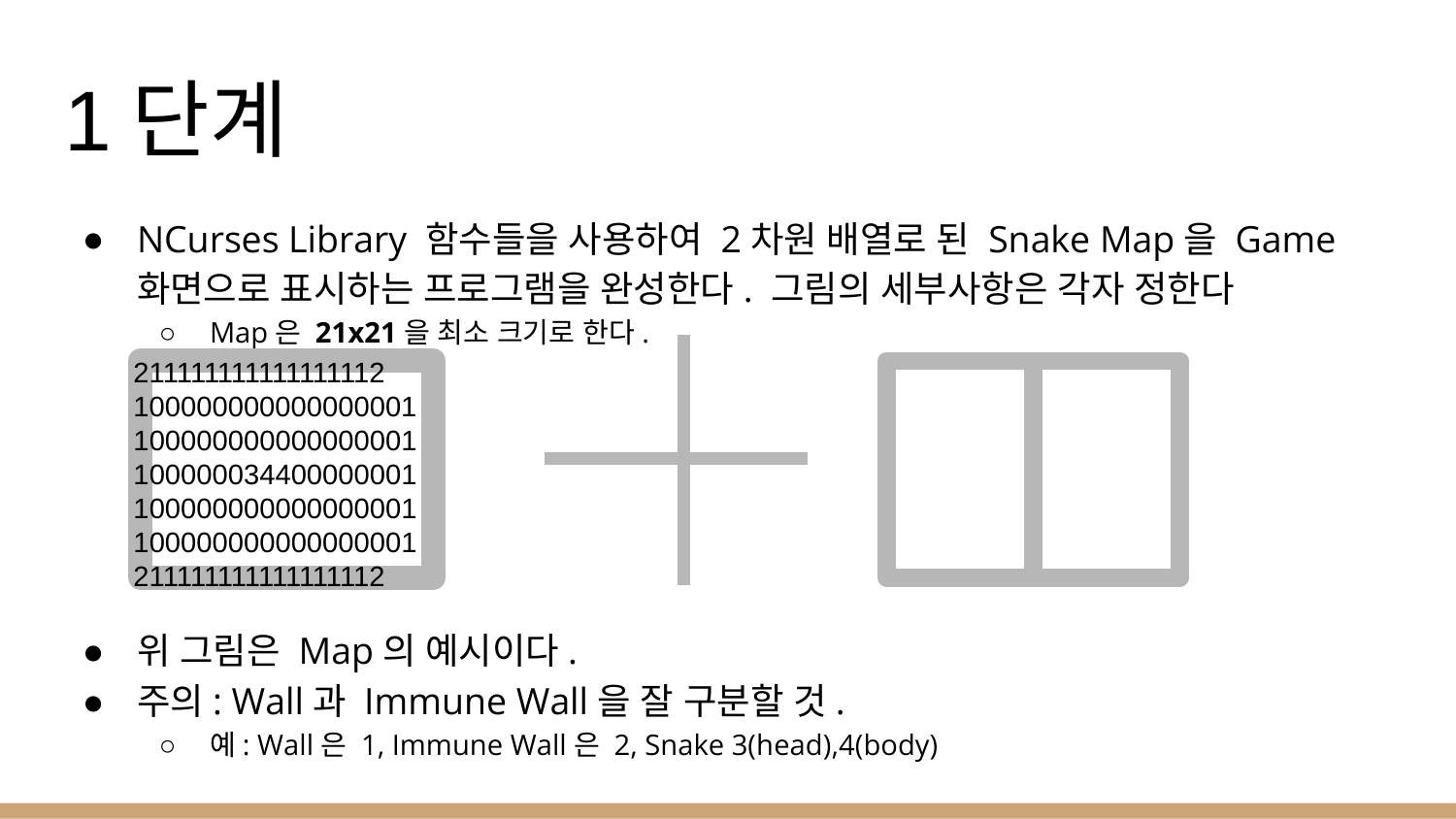

# 1단계
NCurses Library 함수들을 사용하여 2차원 배열로 된 Snake Map을 Game 화면으로 표시하는 프로그램을 완성한다. 그림의 세부사항은 각자 정한다
Map은 21x21을 최소 크기로 한다.
위 그림은 Map의 예시이다.
주의: Wall과 Immune Wall을 잘 구분할 것.
예: Wall은 1, Immune Wall은 2, Snake 3(head),4(body)
211111111111111112
100000000000000001
100000000000000001
100000034400000001
100000000000000001
100000000000000001
211111111111111112